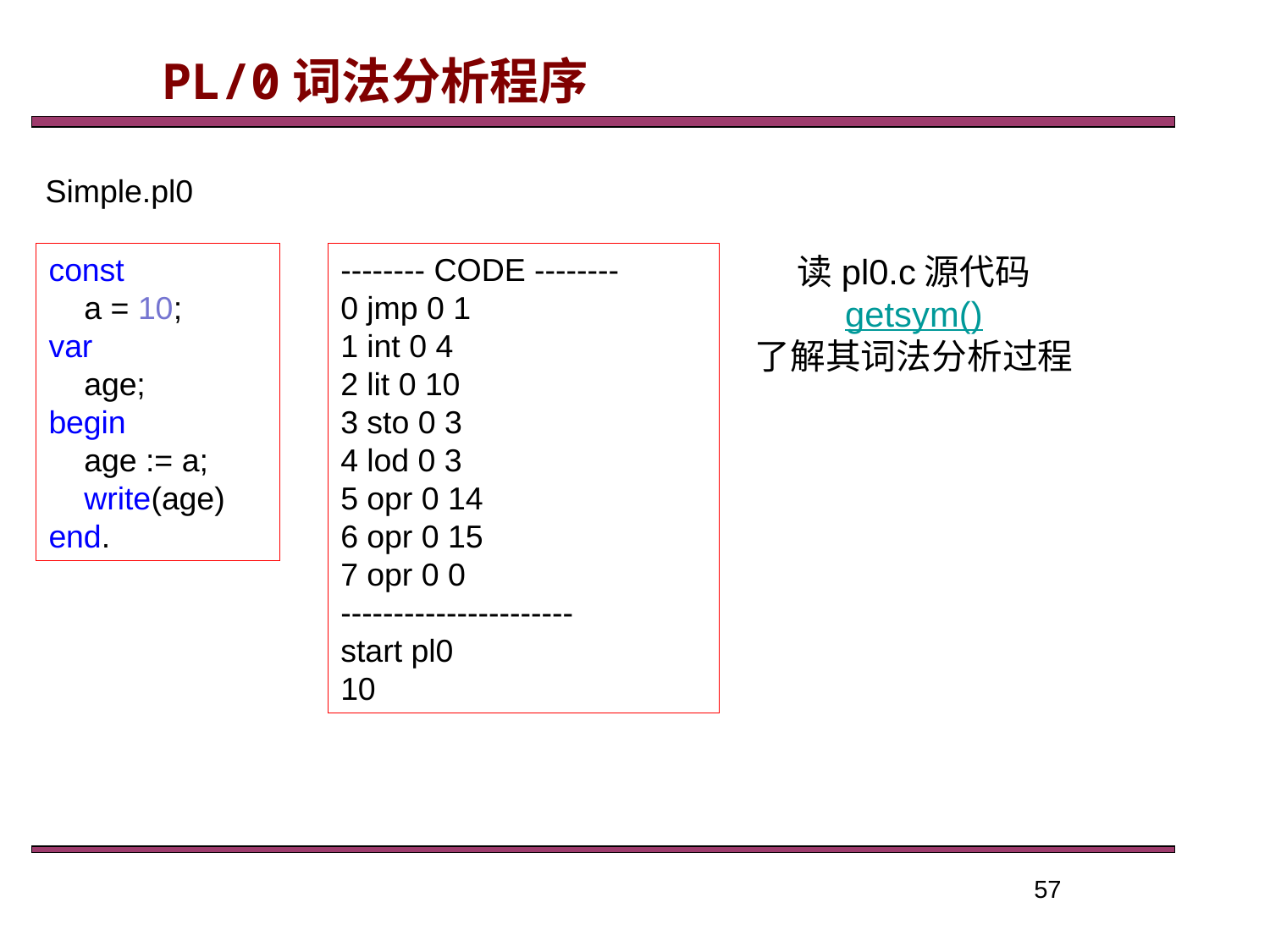

PL/0词法分析程序
Simple.pl0
const
    a = 10;
var
    age;
begin
    age := a;
    write(age)
end.
-------- CODE --------
0 jmp 0 1
1 int 0 4
2 lit 0 10
3 sto 0 3
4 lod 0 3
5 opr 0 14
6 opr 0 15
7 opr 0 0
----------------------
start pl0
10
读pl0.c源代码
getsym()
了解其词法分析过程
57